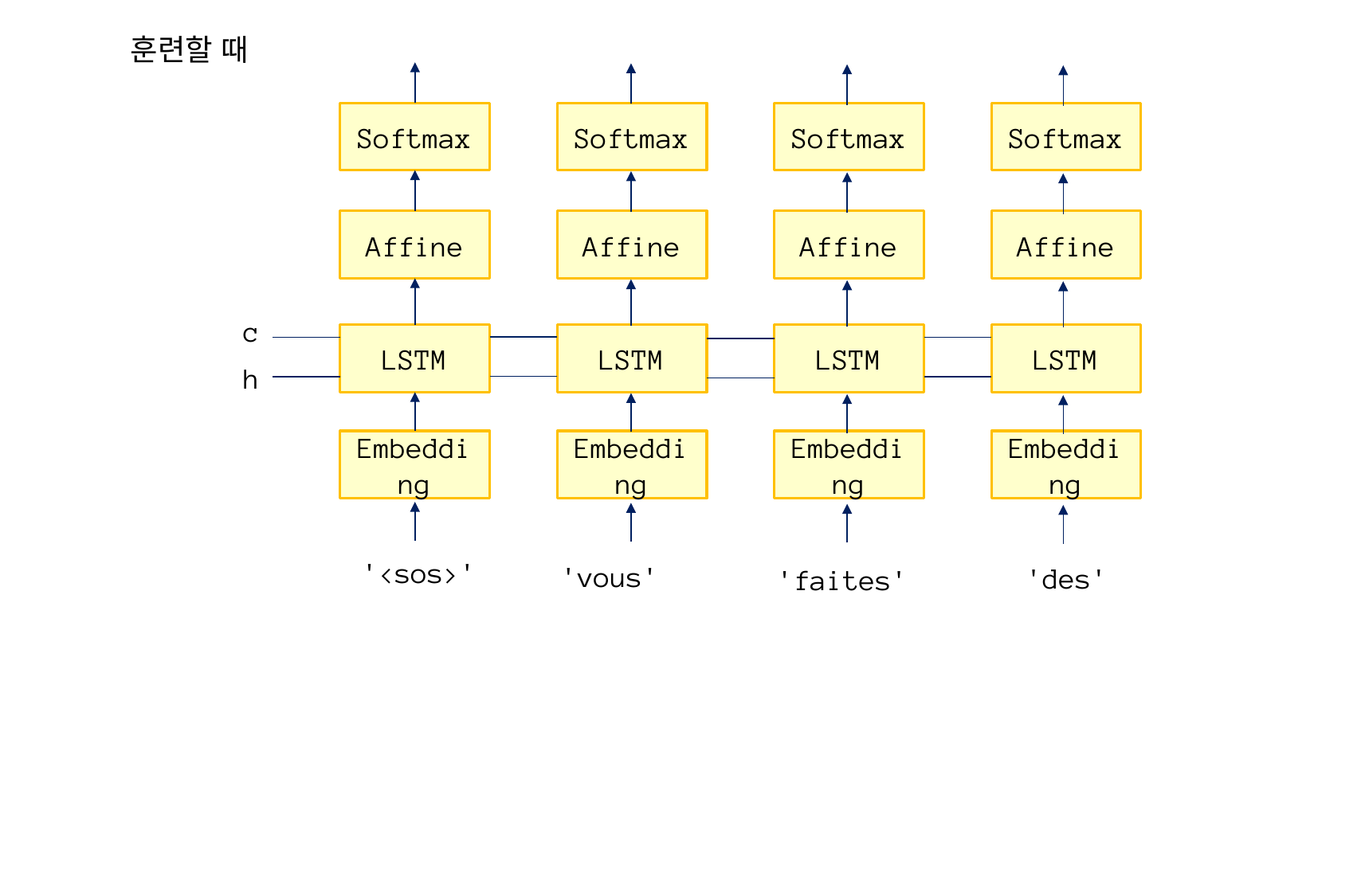

훈련할 때
Softmax
Softmax
Softmax
Softmax
Affine
Affine
Affine
Affine
c
LSTM
LSTM
LSTM
LSTM
h
Embedding
Embedding
Embedding
Embedding
'<sos>'
'vous'
'des'
'faites'